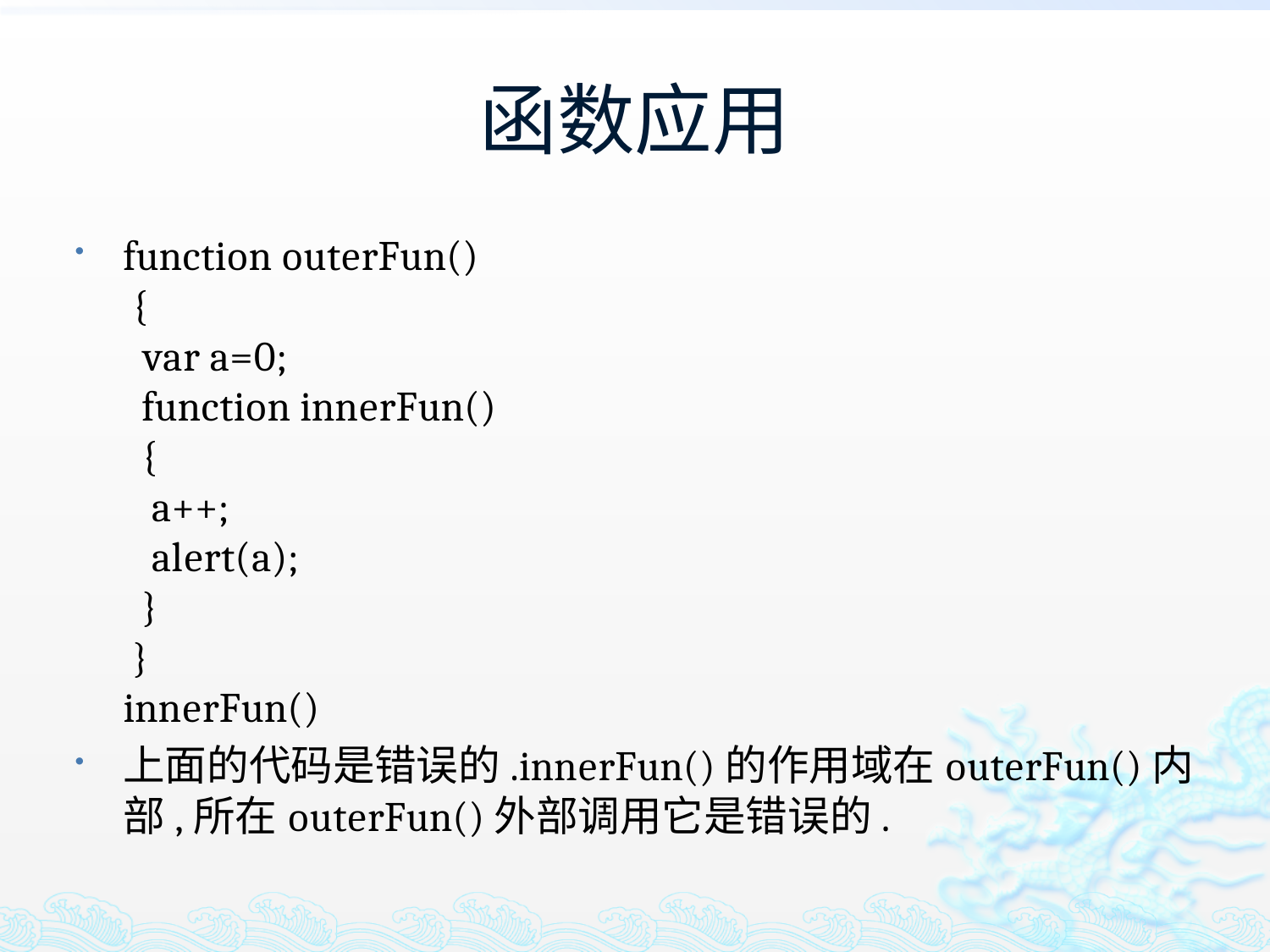

# 函数应用
function outerFun()
 {
  var a=0;
  function innerFun()
  {
   a++;
   alert(a);
  }    
 }
innerFun()
上面的代码是错误的.innerFun()的作用域在outerFun()内部,所在outerFun()外部调用它是错误的.